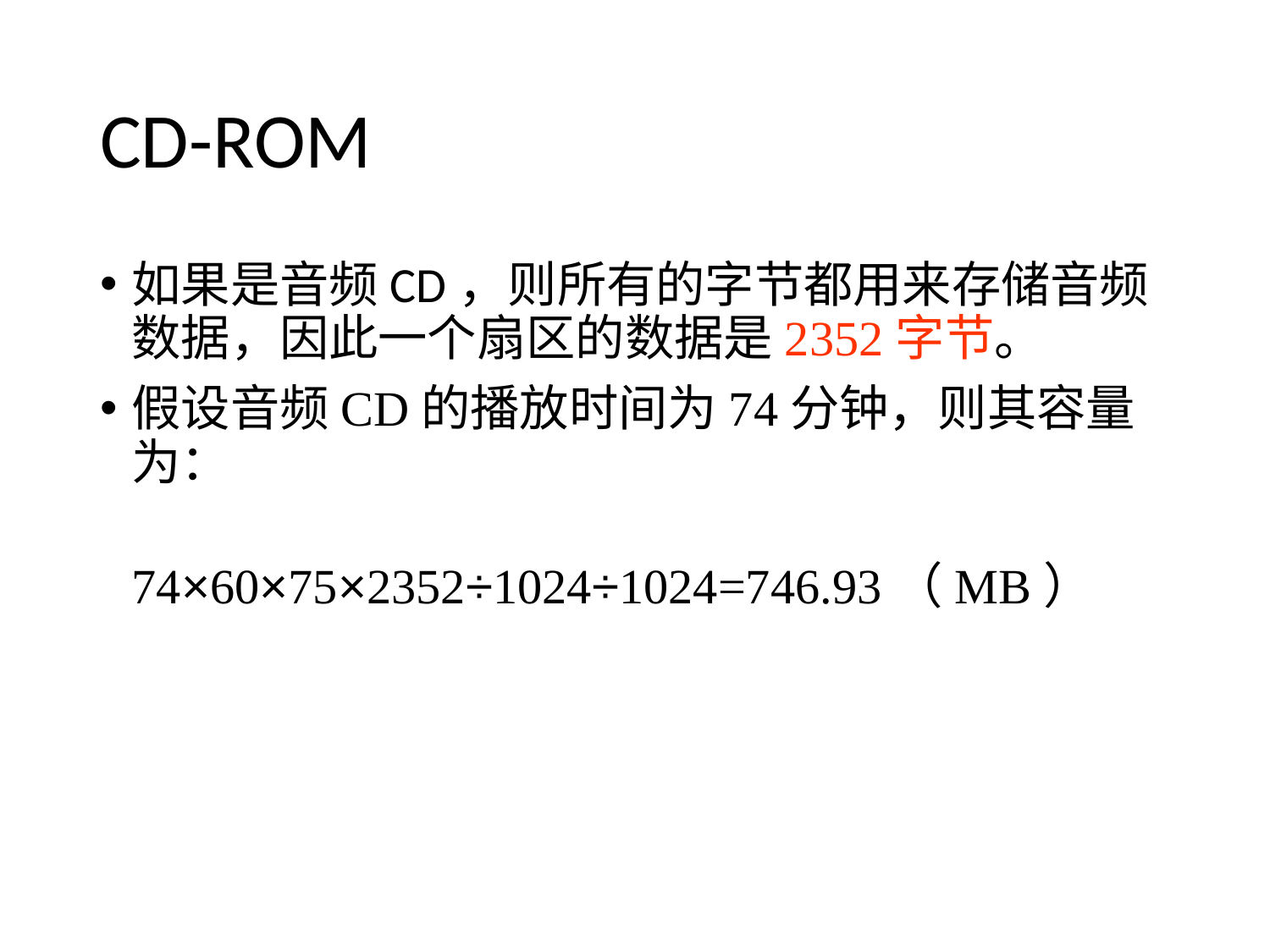

# CD-ROM
如果是音频CD，则所有的字节都用来存储音频数据，因此一个扇区的数据是2352字节。
假设音频CD的播放时间为74分钟，则其容量为：
          74×60×75×2352÷1024÷1024=746.93（MB）